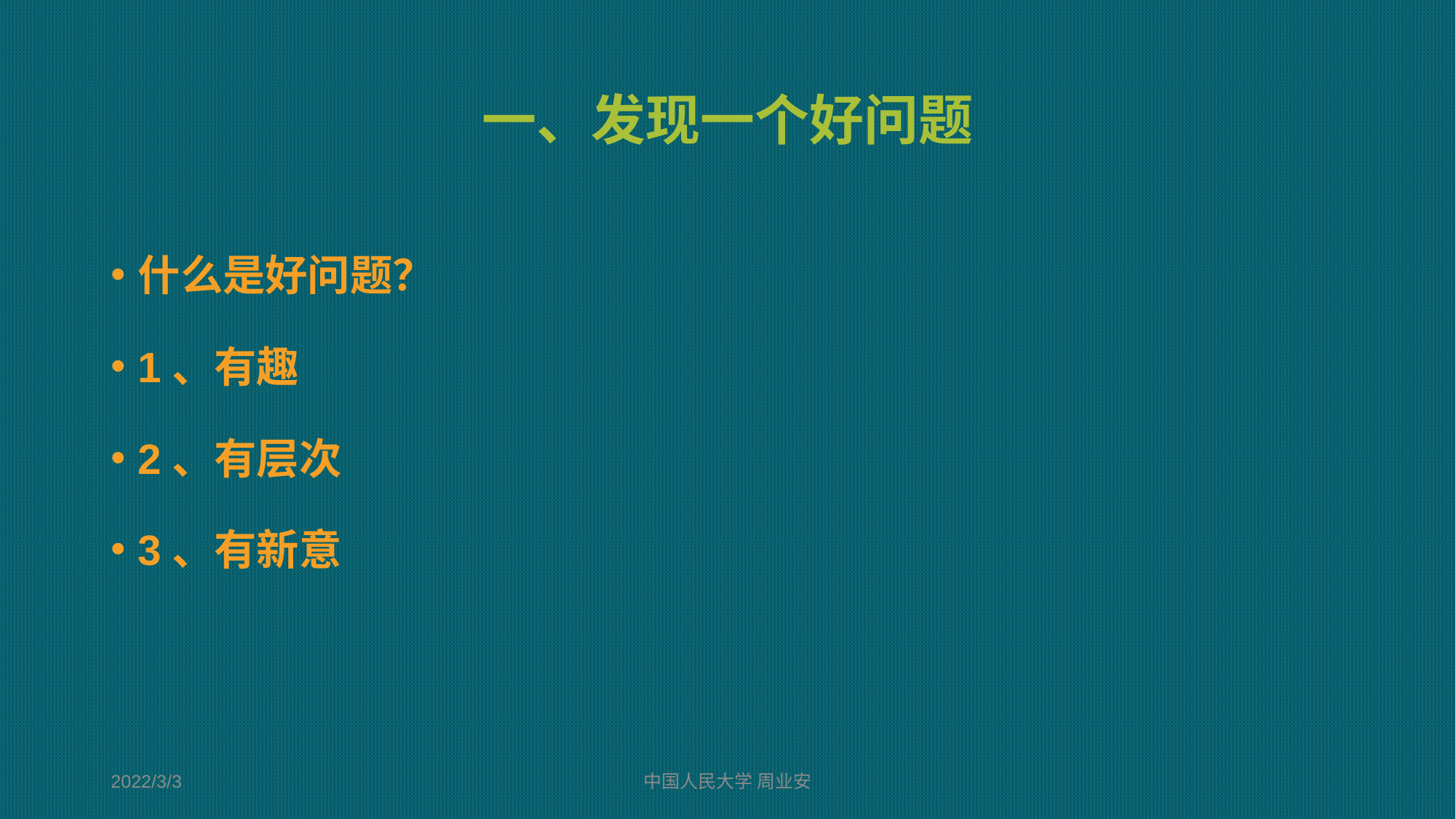

# 一、发现一个好问题
什么是好问题？
1、有趣
2、有层次
3、有新意

2022/3/3
中国人民大学 周业安